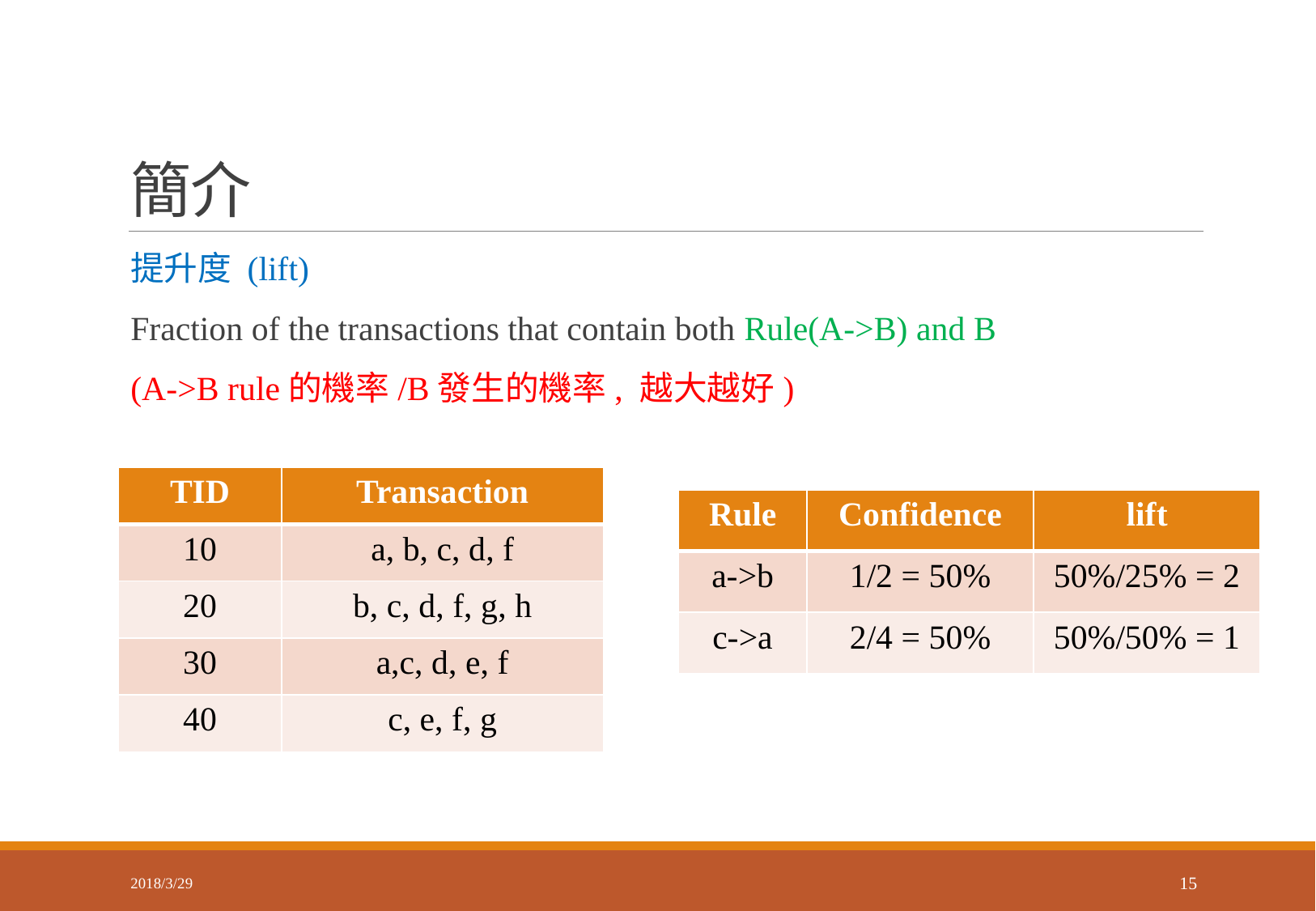

# 簡介
提升度 (lift)
Fraction of the transactions that contain both Rule(A->B) and B
(A->B rule的機率/B發生的機率, 越大越好)
| TID | Transaction |
| --- | --- |
| 10 | a, b, c, d, f |
| 20 | b, c, d, f, g, h |
| 30 | a,c, d, e, f |
| 40 | c, e, f, g |
| Rule | Confidence | lift |
| --- | --- | --- |
| a->b | 1/2 = 50% | 50%/25% = 2 |
| c->a | 2/4 = 50% | 50%/50% = 1 |
2018/3/29
15